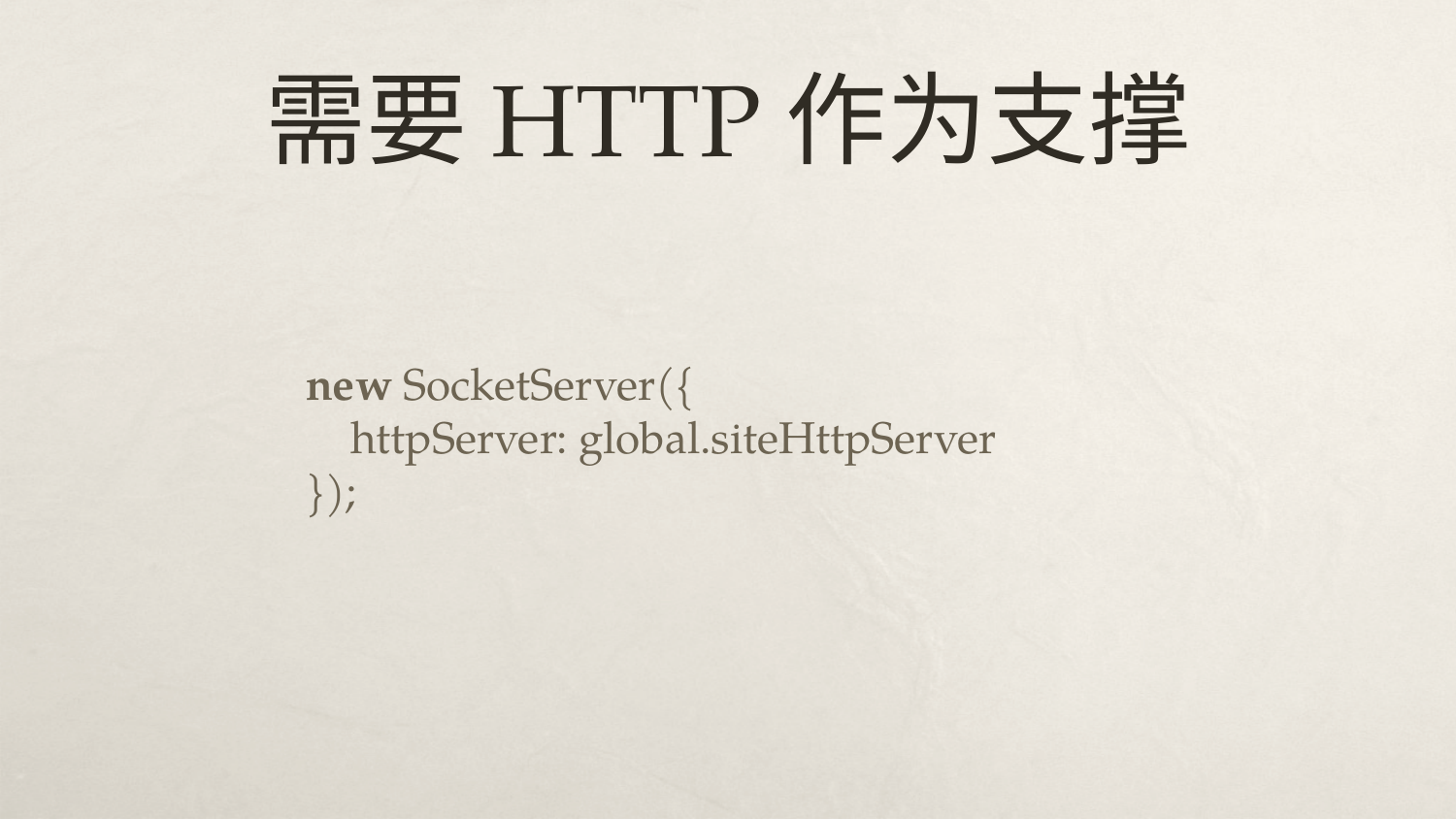

# 需要HTTP作为支撑
new SocketServer({
    httpServer: global.siteHttpServer
});